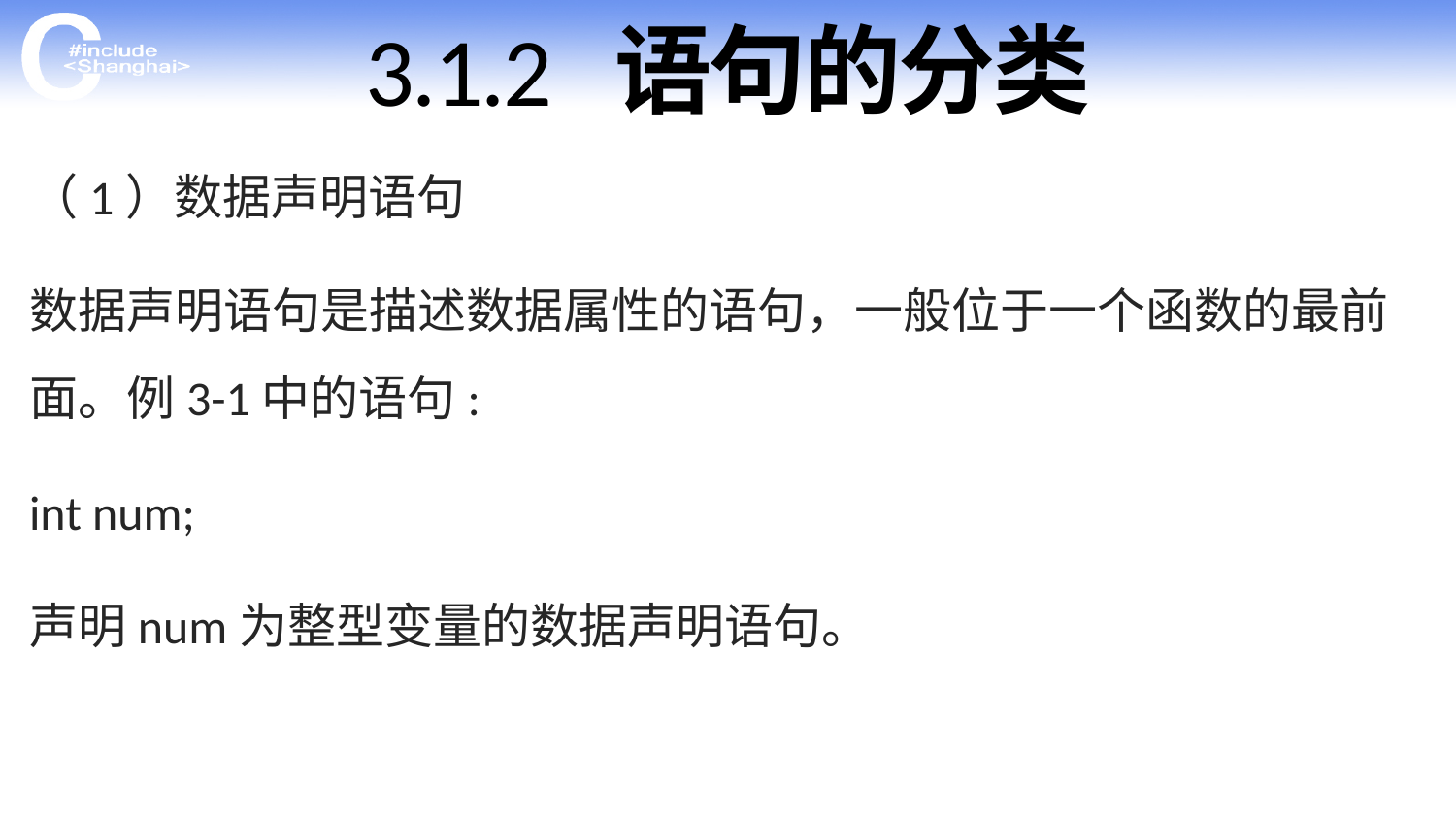

# 3.1.2  语句的分类
（1）数据声明语句
数据声明语句是描述数据属性的语句，一般位于一个函数的最前面。例3-1中的语句:
int num;
声明num为整型变量的数据声明语句。